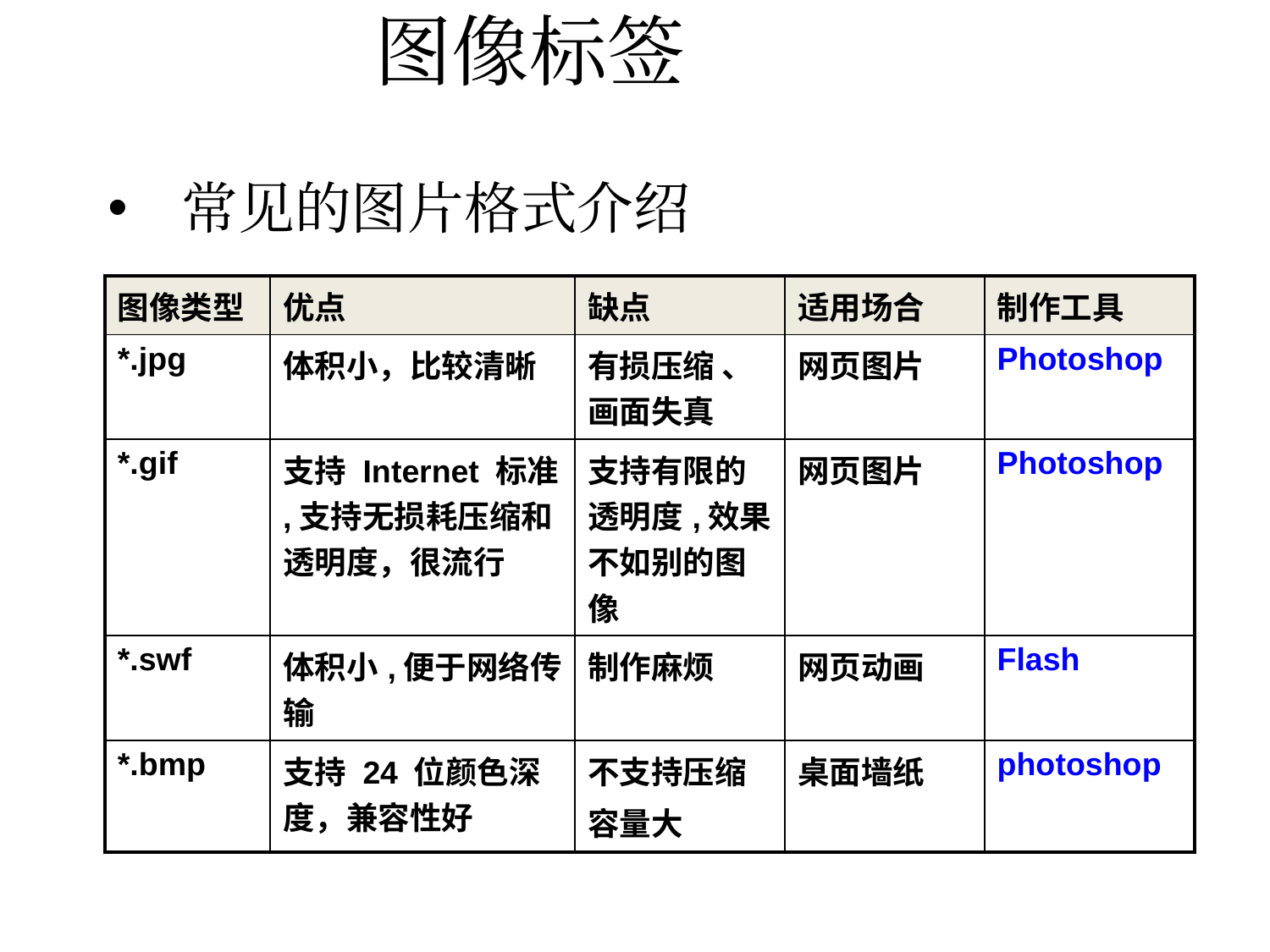

# 图像标签
常见的图片格式介绍

| 图像类型 | 优点 | 缺点 | 适用场合 | 制作工具 |
| --- | --- | --- | --- | --- |
| \*.jpg | 体积小，比较清晰 | 有损压缩 、画面失真 | 网页图片 | Photoshop |
| \*.gif | 支持 Internet 标准 ,支持无损耗压缩和透明度，很流行 | 支持有限的透明度,效果不如别的图像 | 网页图片 | Photoshop |
| \*.swf | 体积小,便于网络传输 | 制作麻烦 | 网页动画 | Flash |
| \*.bmp | 支持 24 位颜色深度，兼容性好 | 不支持压缩 容量大 | 桌面墙纸 | photoshop |